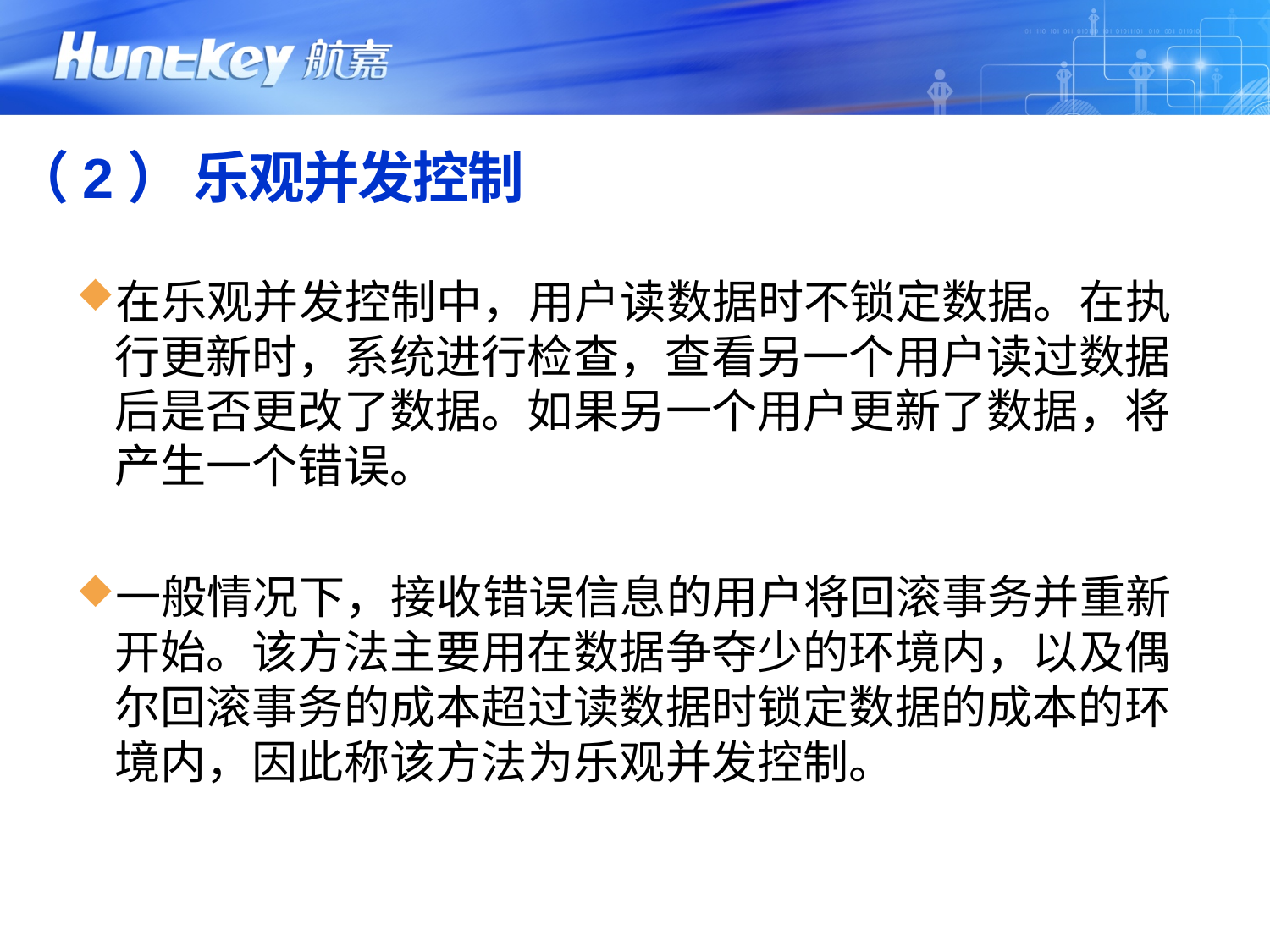

# （2） 乐观并发控制
在乐观并发控制中，用户读数据时不锁定数据。在执行更新时，系统进行检查，查看另一个用户读过数据后是否更改了数据。如果另一个用户更新了数据，将产生一个错误。

一般情况下，接收错误信息的用户将回滚事务并重新开始。该方法主要用在数据争夺少的环境内，以及偶尔回滚事务的成本超过读数据时锁定数据的成本的环境内，因此称该方法为乐观并发控制。